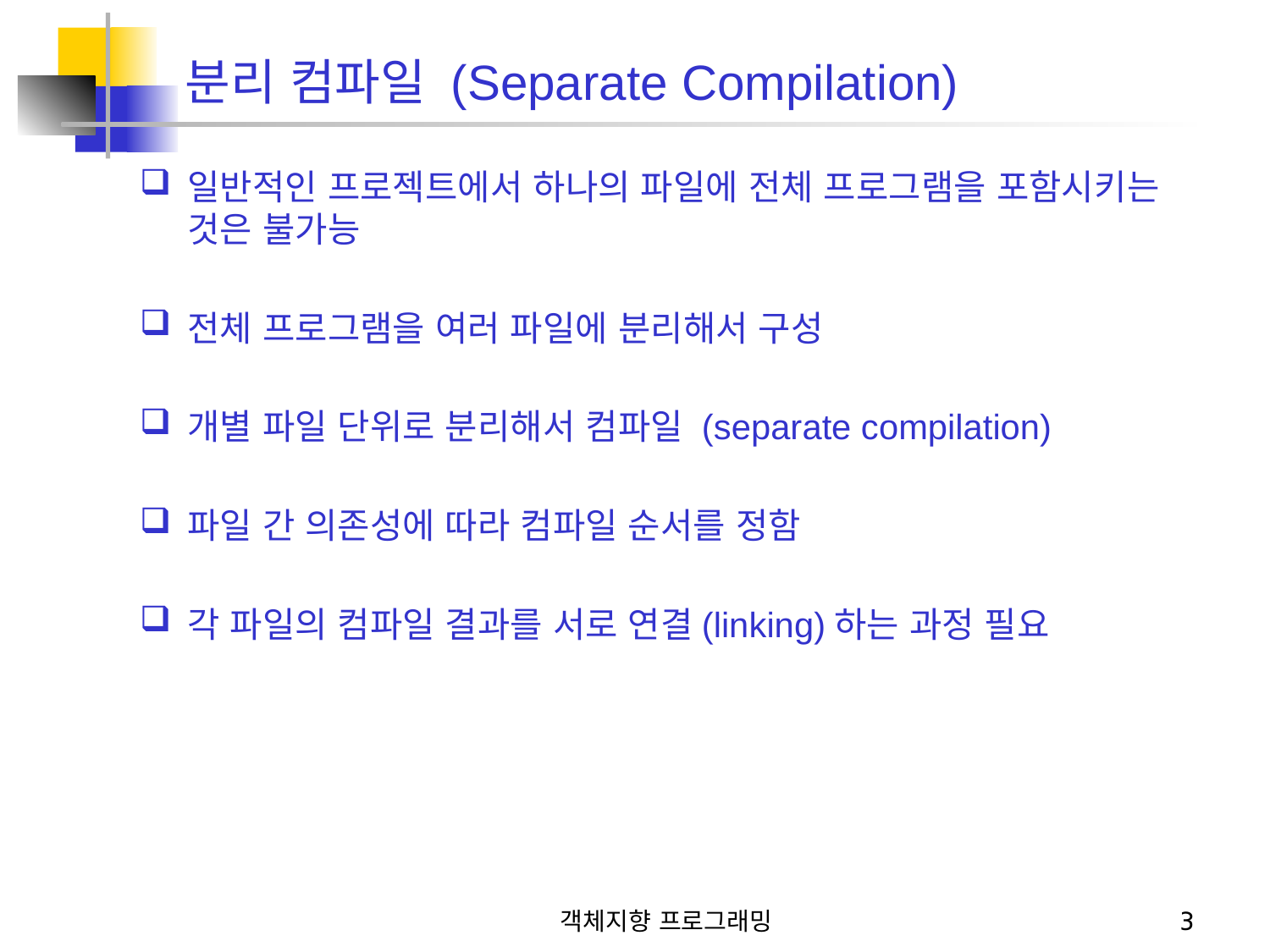

분리 컴파일 (Separate Compilation)
일반적인 프로젝트에서 하나의 파일에 전체 프로그램을 포함시키는 것은 불가능

전체 프로그램을 여러 파일에 분리해서 구성

개별 파일 단위로 분리해서 컴파일 (separate compilation)

파일 간 의존성에 따라 컴파일 순서를 정함

각 파일의 컴파일 결과를 서로 연결(linking)하는 과정 필요
객체지향 프로그래밍
3